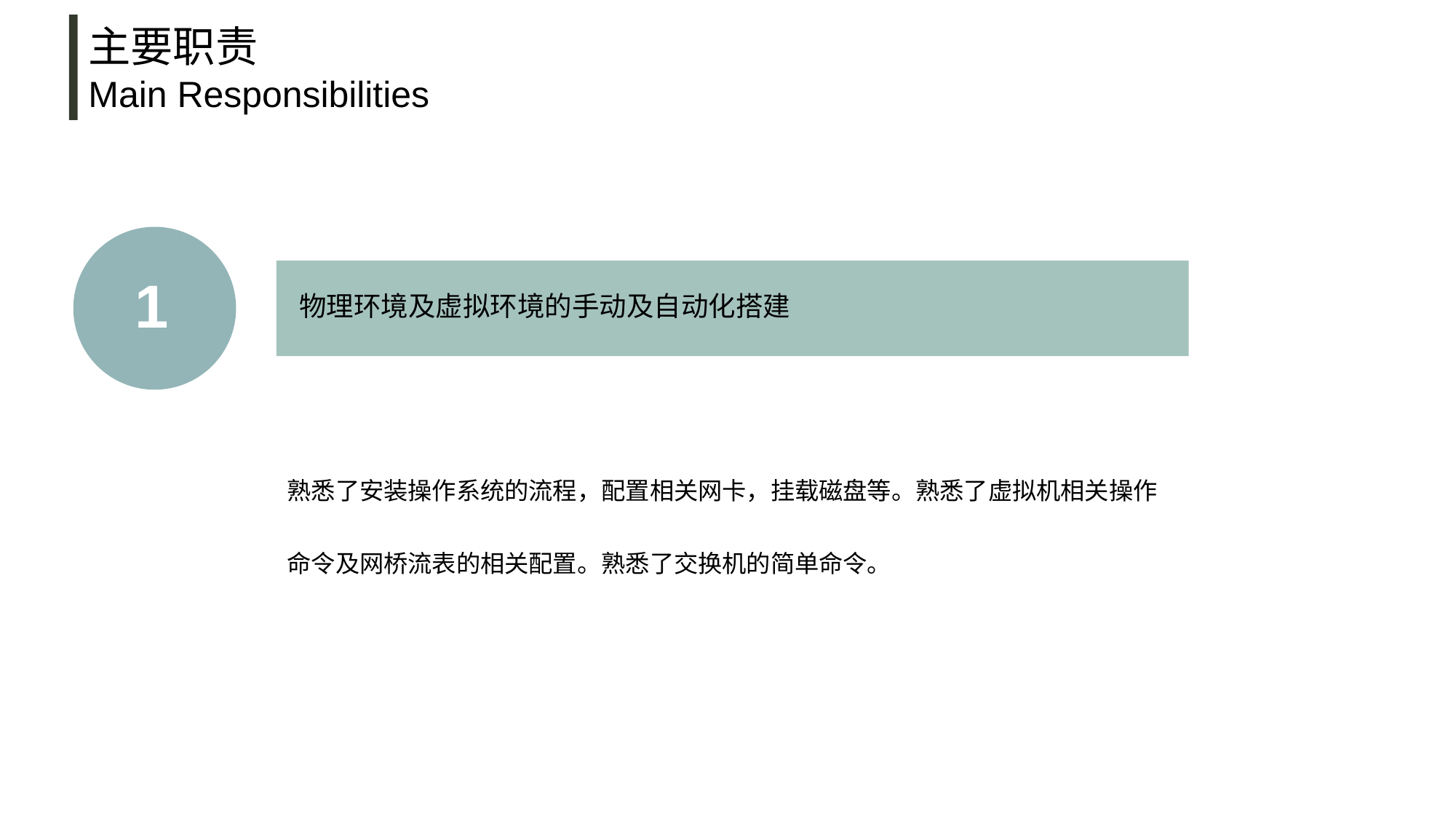

主要职责
Main Responsibilities
 1

物理环境及虚拟环境的手动及自动化搭建
熟悉了安装操作系统的流程，配置相关网卡，挂载磁盘等。熟悉了虚拟机相关操作命令及网桥流表的相关配置。熟悉了交换机的简单命令。